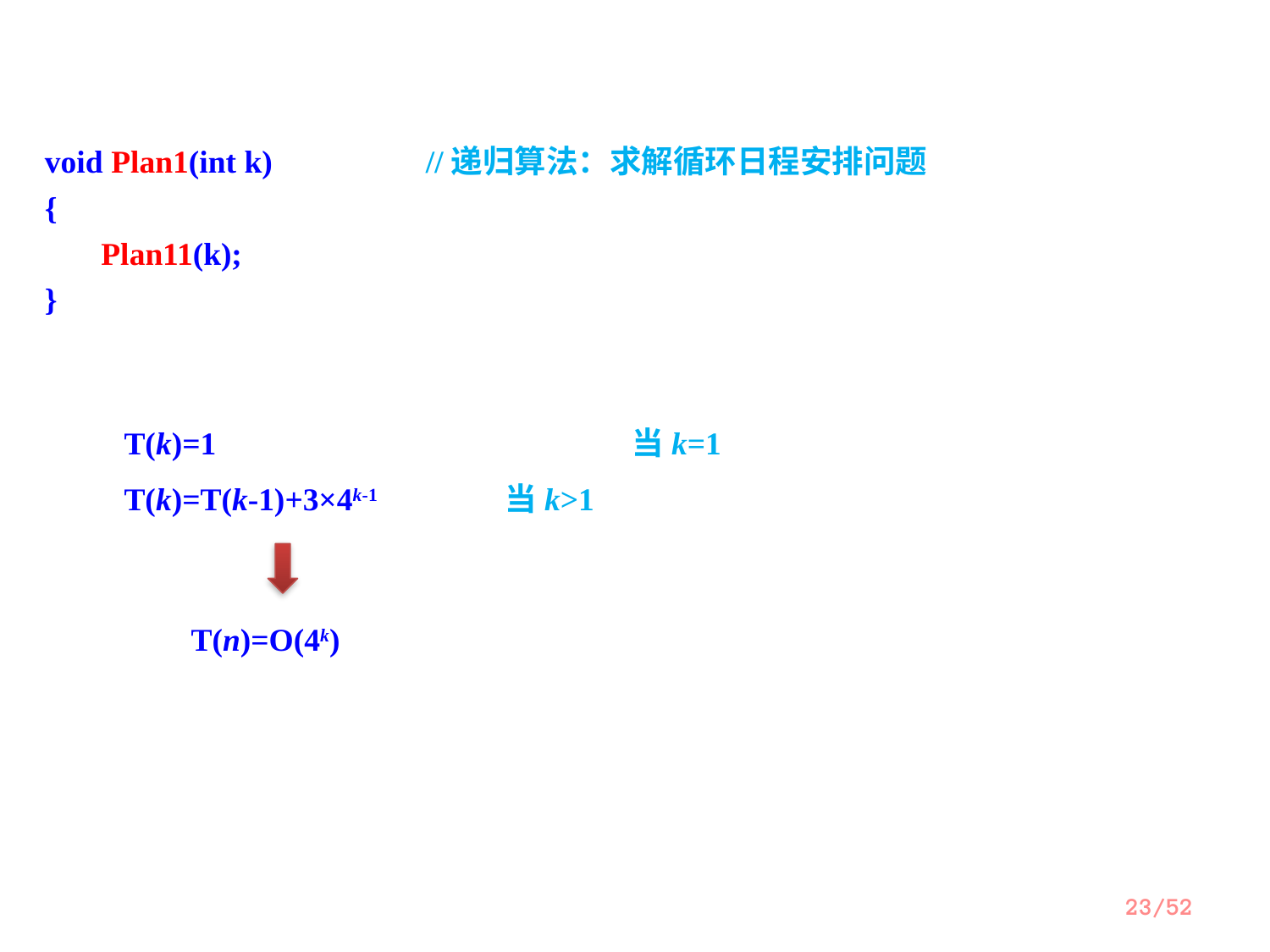

void Plan1(int k)		//递归算法：求解循环日程安排问题
{
       Plan11(k);
}
T(k)=1				当k=1
T(k)=T(k-1)+3×4k-1		当k>1

T(n)=O(4k)
23/52